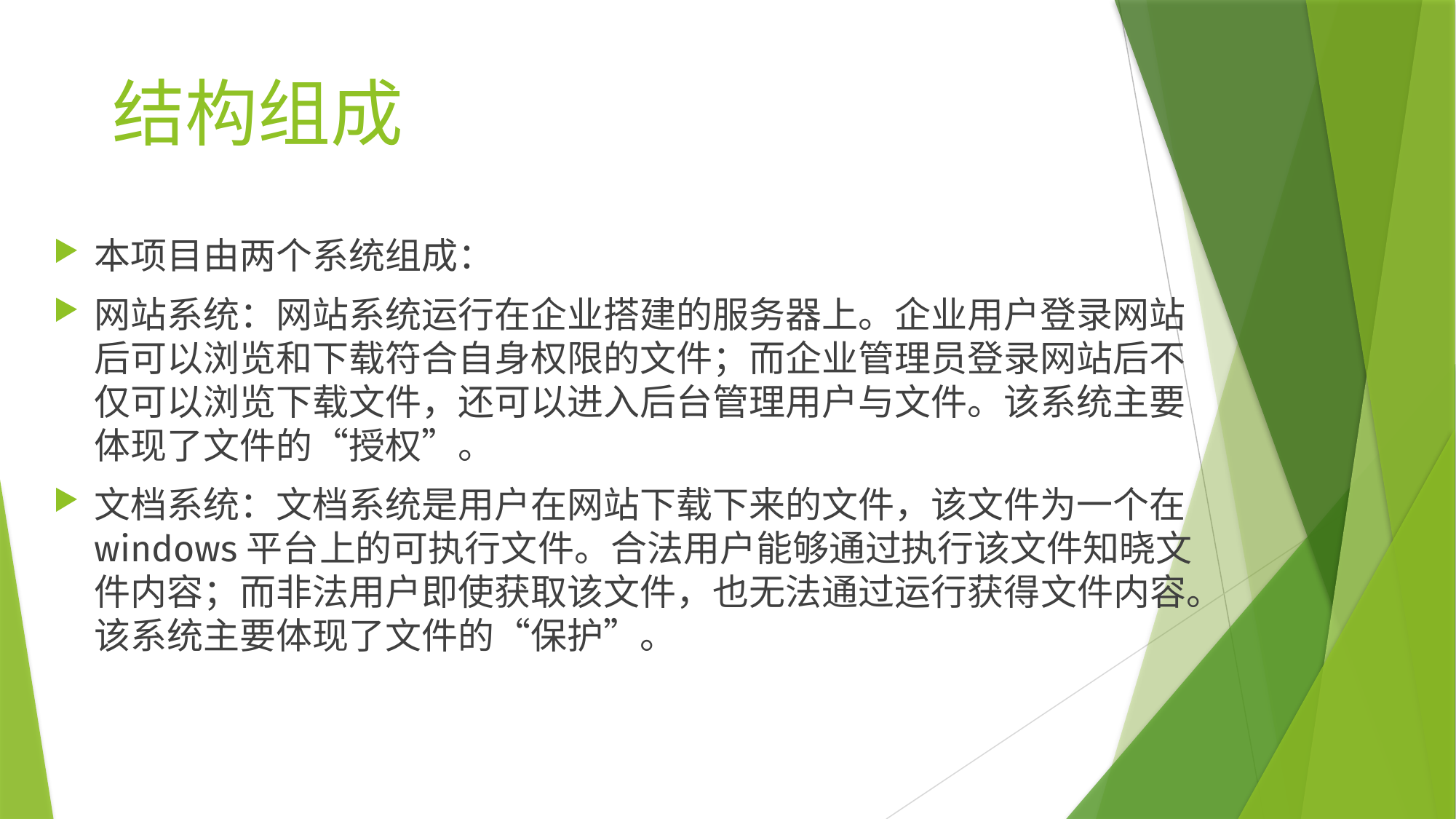

# 结构组成
本项目由两个系统组成：
网站系统：网站系统运行在企业搭建的服务器上。企业用户登录网站后可以浏览和下载符合自身权限的文件；而企业管理员登录网站后不仅可以浏览下载文件，还可以进入后台管理用户与文件。该系统主要体现了文件的“授权”。
文档系统：文档系统是用户在网站下载下来的文件，该文件为一个在windows平台上的可执行文件。合法用户能够通过执行该文件知晓文件内容；而非法用户即使获取该文件，也无法通过运行获得文件内容。该系统主要体现了文件的“保护”。